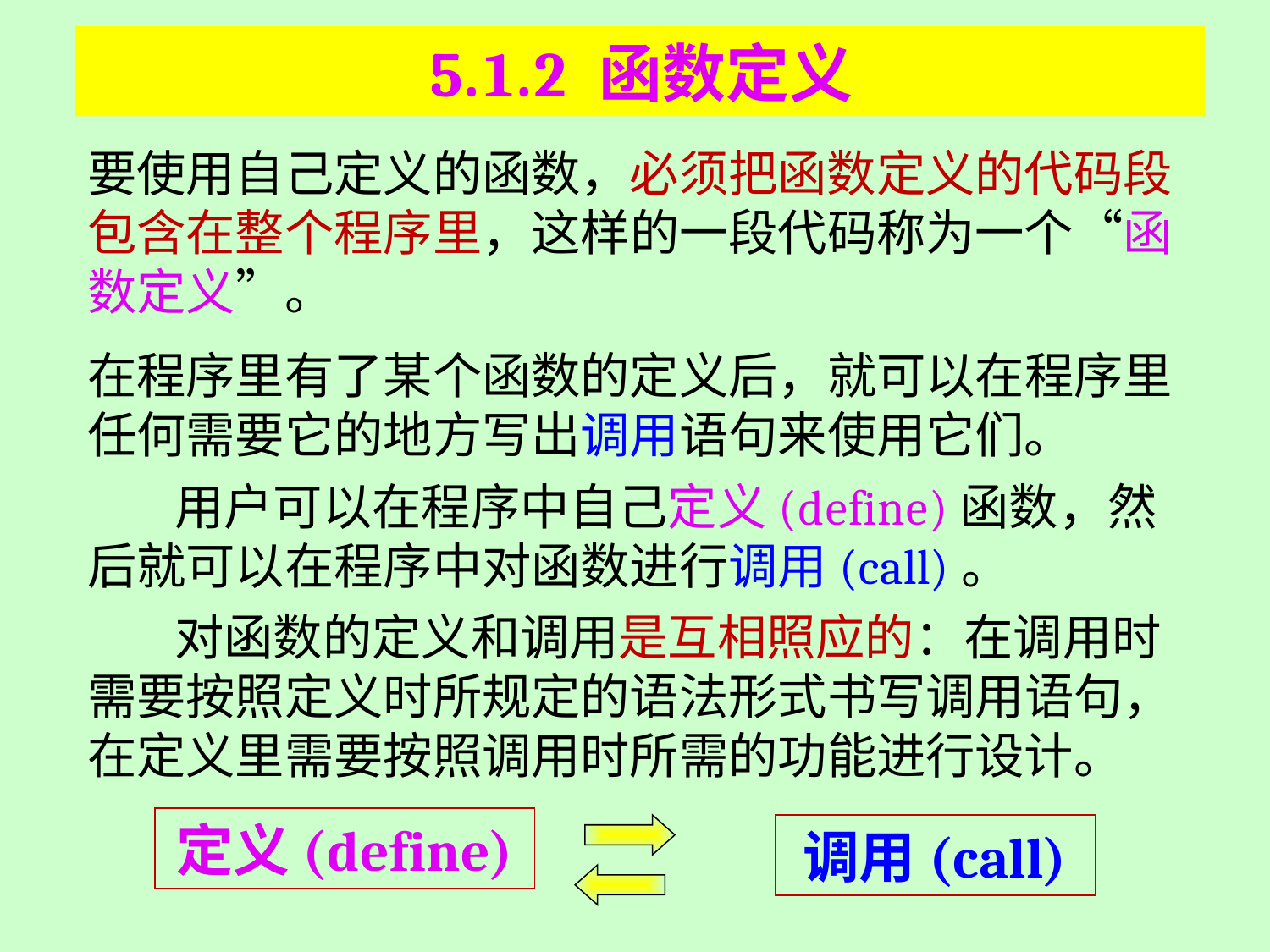

# 5.1.2 函数定义
要使用自己定义的函数，必须把函数定义的代码段包含在整个程序里，这样的一段代码称为一个“函数定义”。
在程序里有了某个函数的定义后，就可以在程序里任何需要它的地方写出调用语句来使用它们。
用户可以在程序中自己定义(define)函数，然后就可以在程序中对函数进行调用(call)。
对函数的定义和调用是互相照应的：在调用时需要按照定义时所规定的语法形式书写调用语句，在定义里需要按照调用时所需的功能进行设计。
定义(define)

调用(call)

11